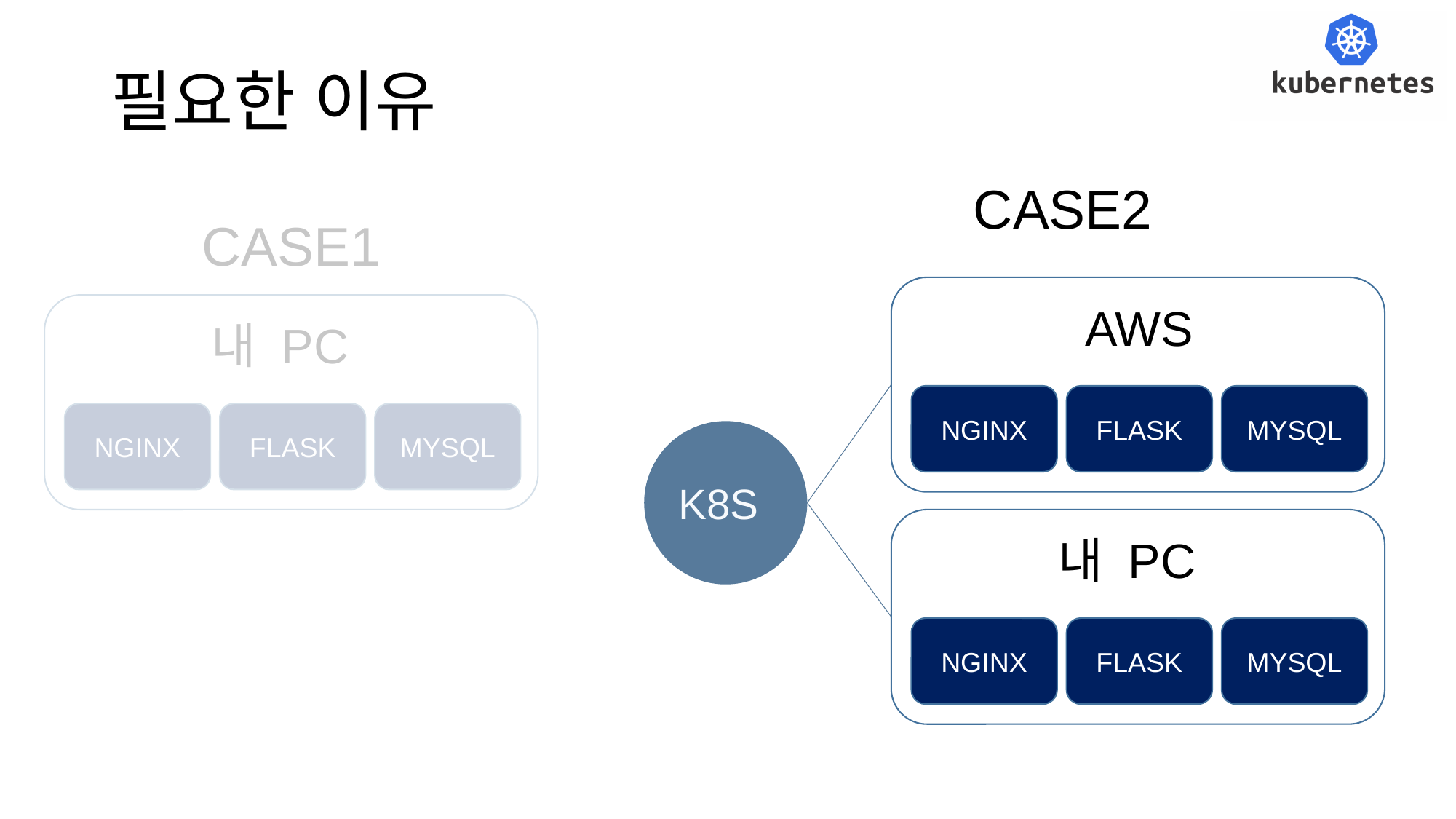

# 필요한 이유
CASE2

CASE1

내 PC
NGINX
FLASK
MYSQL

AWS
NGINX
FLASK
MYSQL
K8S

내 PC
NGINX
FLASK
MYSQL